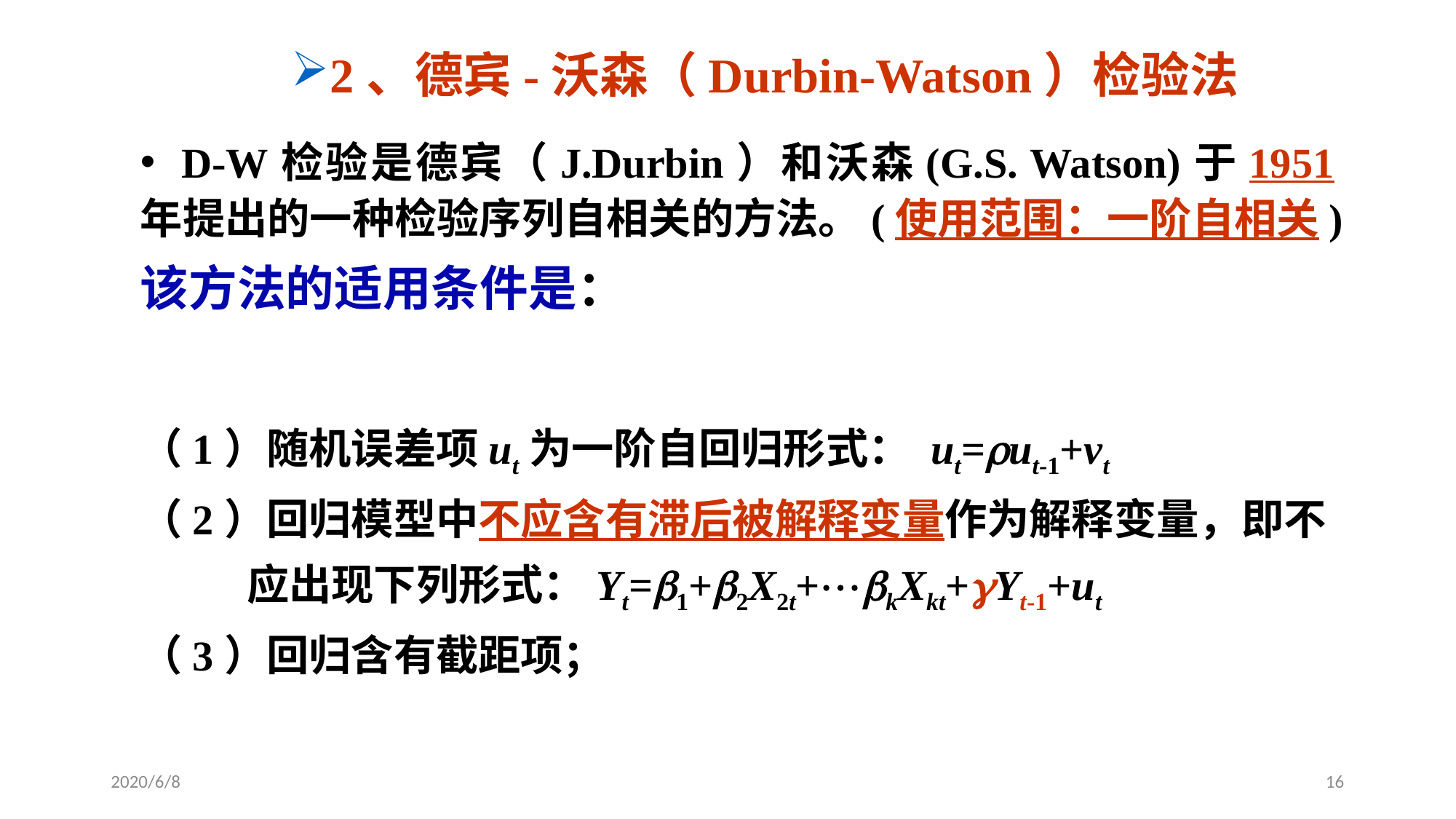

# 2、德宾-沃森（Durbin-Watson）检验法
  D-W检验是德宾（J.Durbin）和沃森(G.S. Watson)于1951年提出的一种检验序列自相关的方法。(使用范围：一阶自相关)

该方法的适用条件是：

（1）随机误差项ut为一阶自回归形式： ut=ρut-1+vt
（2）回归模型中不应含有滞后被解释变量作为解释变量，即不
          应出现下列形式：Yt=β1+β2X2t+…βkXkt+γYt-1+ut
（3）回归含有截距项；
2020/6/8
16